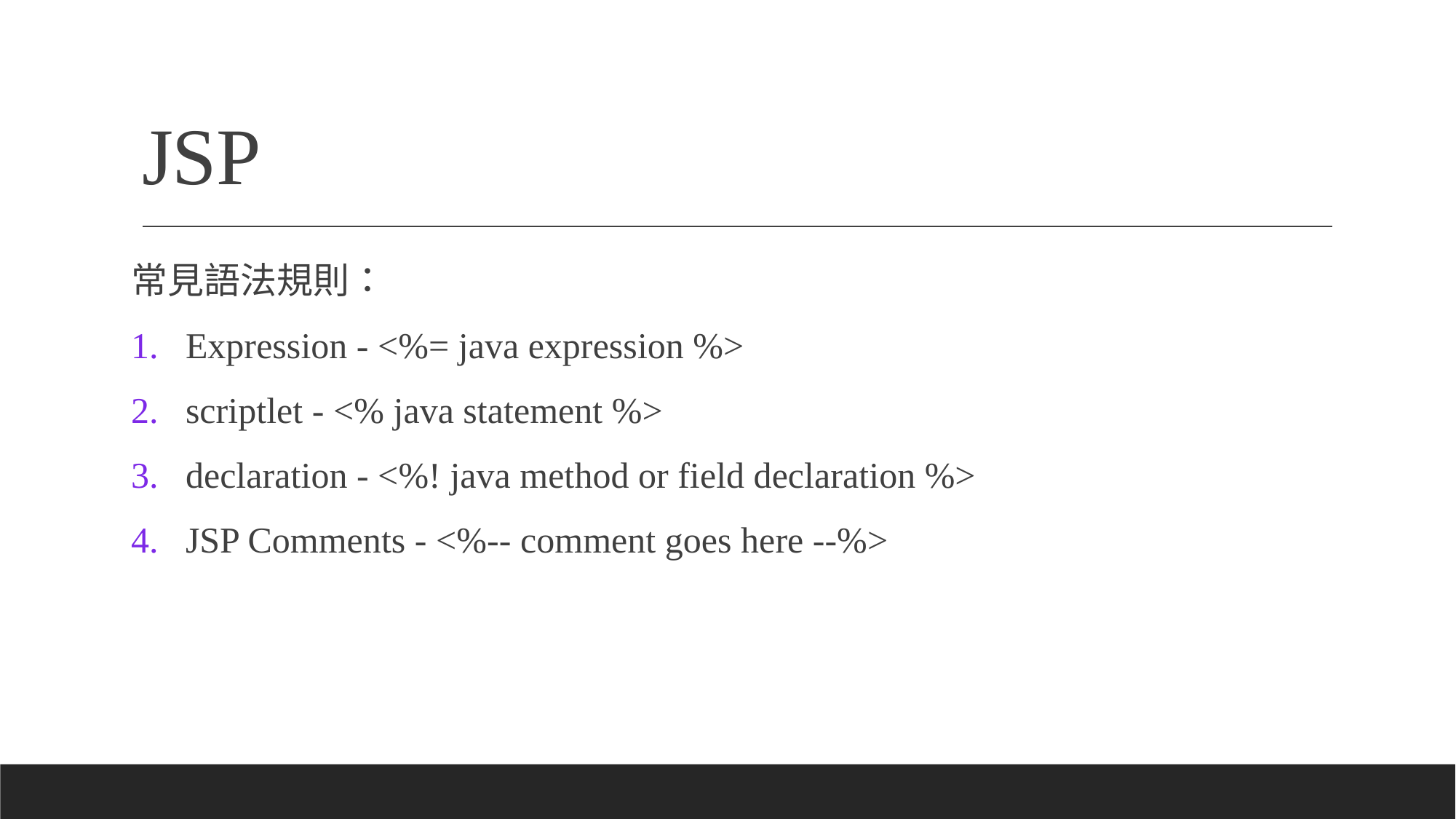

# JSP
常見語法規則：
Expression - <%= java expression %>
scriptlet - <% java statement %>
declaration - <%! java method or field declaration %>
JSP Comments - <%-- comment goes here --%>